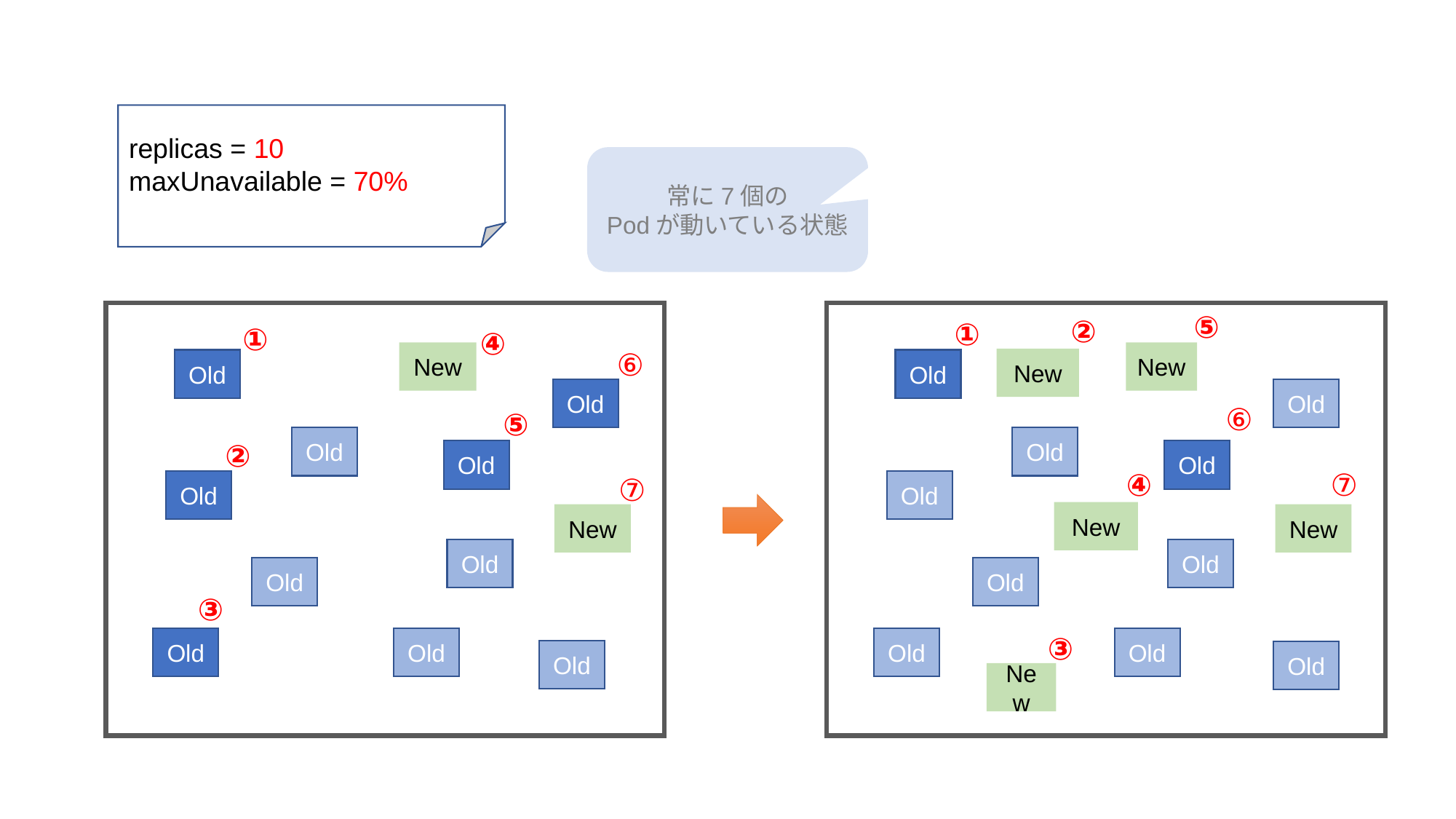

replicas = 10
maxUnavailable = 70%
常に7個の
Podが動いている状態

⑤
②
①
①
④
New
New
⑥
New
Old
Old
Old
Old
⑥
⑤
Old
Old
②
Old
Old
⑦
④
⑦
Old
Old

New
New
New
Old
Old
Old
Old
③
Old
Old
Old
Old
③
Old
Old
New